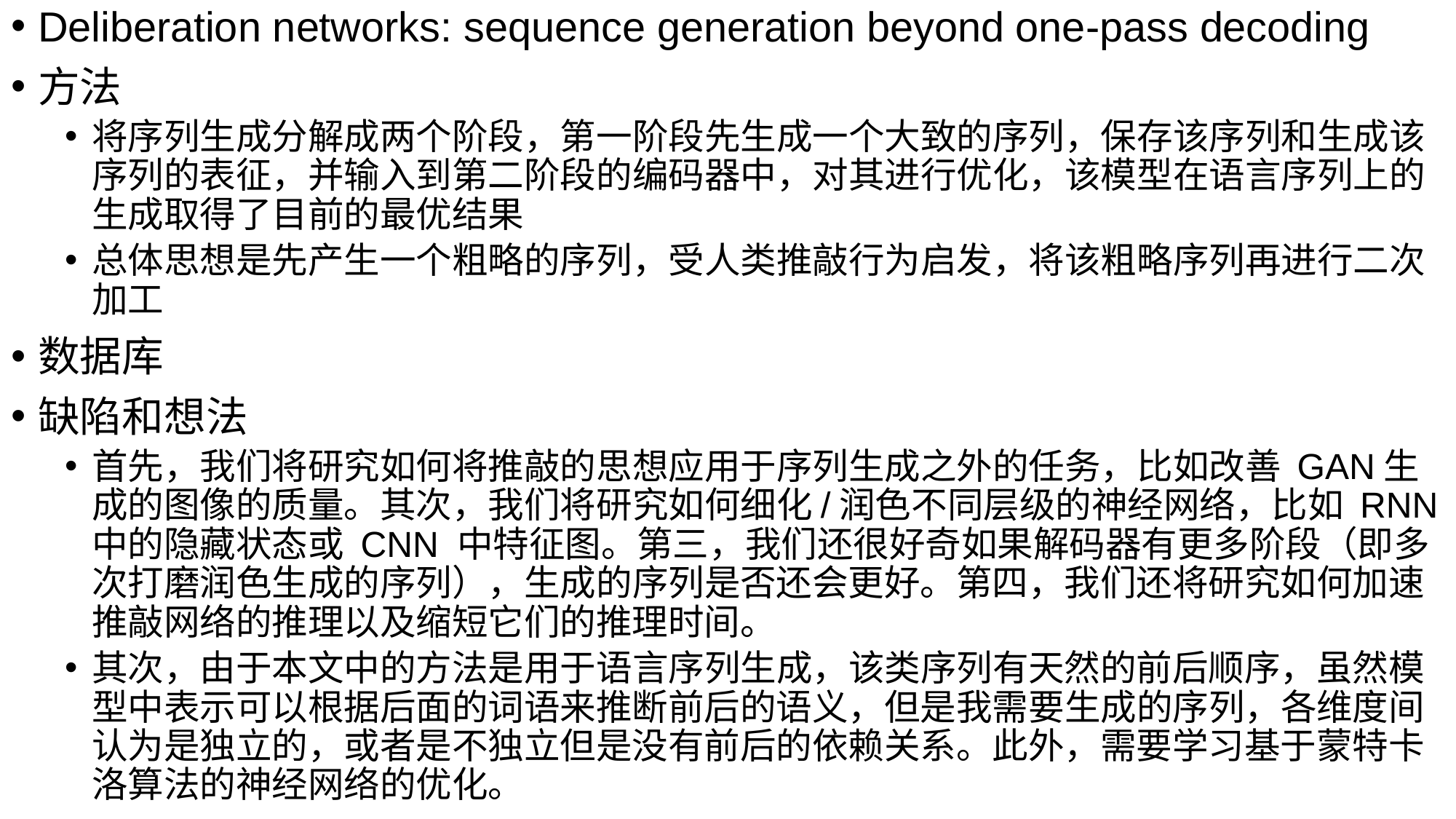

Deliberation networks: sequence generation beyond one-pass decoding
方法
将序列生成分解成两个阶段，第一阶段先生成一个大致的序列，保存该序列和生成该序列的表征，并输入到第二阶段的编码器中，对其进行优化，该模型在语言序列上的生成取得了目前的最优结果
总体思想是先产生一个粗略的序列，受人类推敲行为启发，将该粗略序列再进行二次加工
数据库
缺陷和想法
首先，我们将研究如何将推敲的思想应用于序列生成之外的任务，比如改善 GAN生成的图像的质量。其次，我们将研究如何细化/润色不同层级的神经网络，比如 RNN 中的隐藏状态或 CNN 中特征图。第三，我们还很好奇如果解码器有更多阶段（即多次打磨润色生成的序列），生成的序列是否还会更好。第四，我们还将研究如何加速推敲网络的推理以及缩短它们的推理时间。
其次，由于本文中的方法是用于语言序列生成，该类序列有天然的前后顺序，虽然模型中表示可以根据后面的词语来推断前后的语义，但是我需要生成的序列，各维度间认为是独立的，或者是不独立但是没有前后的依赖关系。此外，需要学习基于蒙特卡洛算法的神经网络的优化。